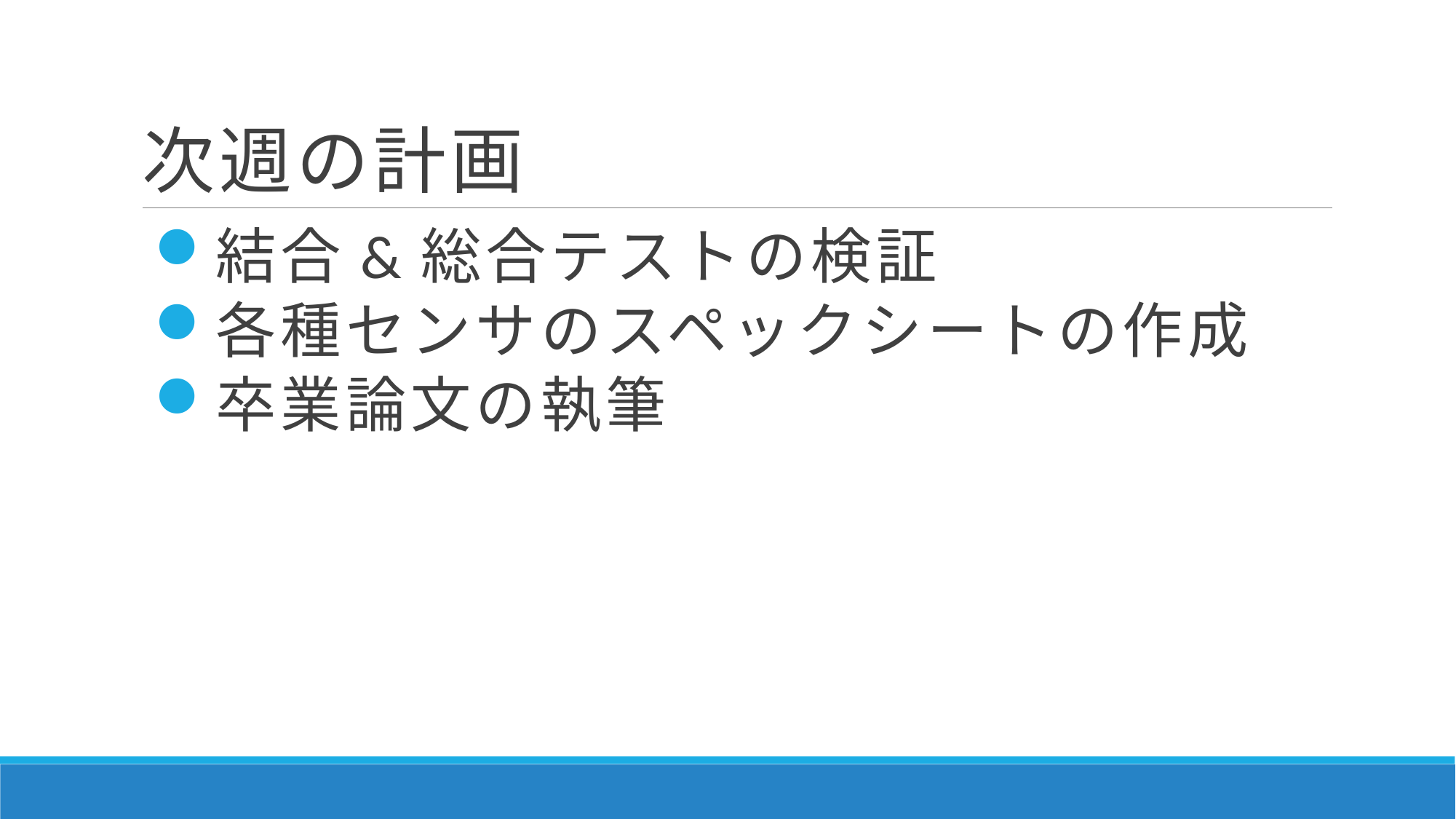

# 次週の計画
結合&総合テストの検証
各種センサのスペックシートの作成
卒業論文の執筆